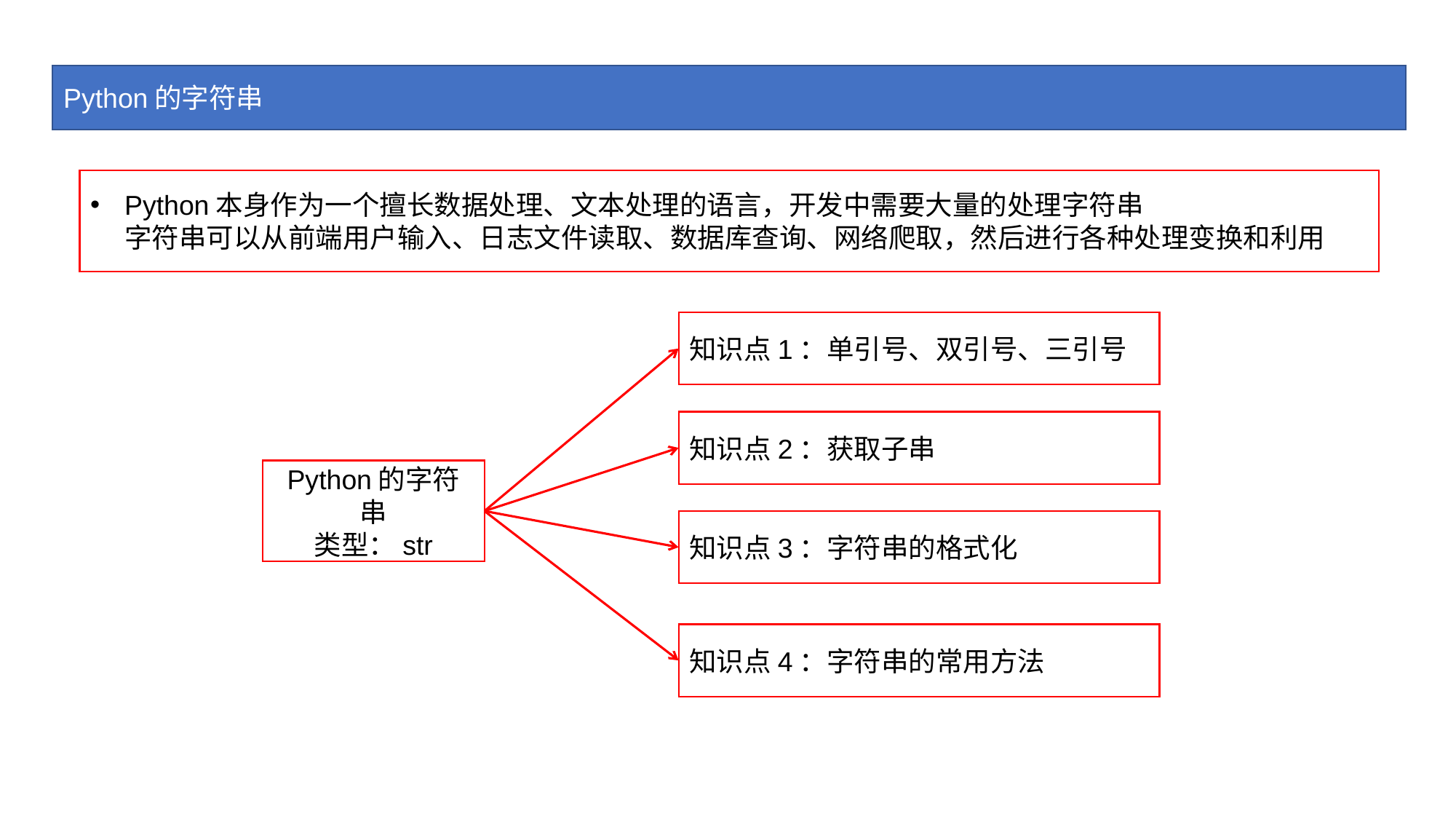

Python的字符串
Python本身作为一个擅长数据处理、文本处理的语言，开发中需要大量的处理字符串
字符串可以从前端用户输入、日志文件读取、数据库查询、网络爬取，然后进行各种处理变换和利用
知识点1：单引号、双引号、三引号
知识点2：获取子串
Python的字符串
类型：str
知识点3：字符串的格式化
知识点4：字符串的常用方法